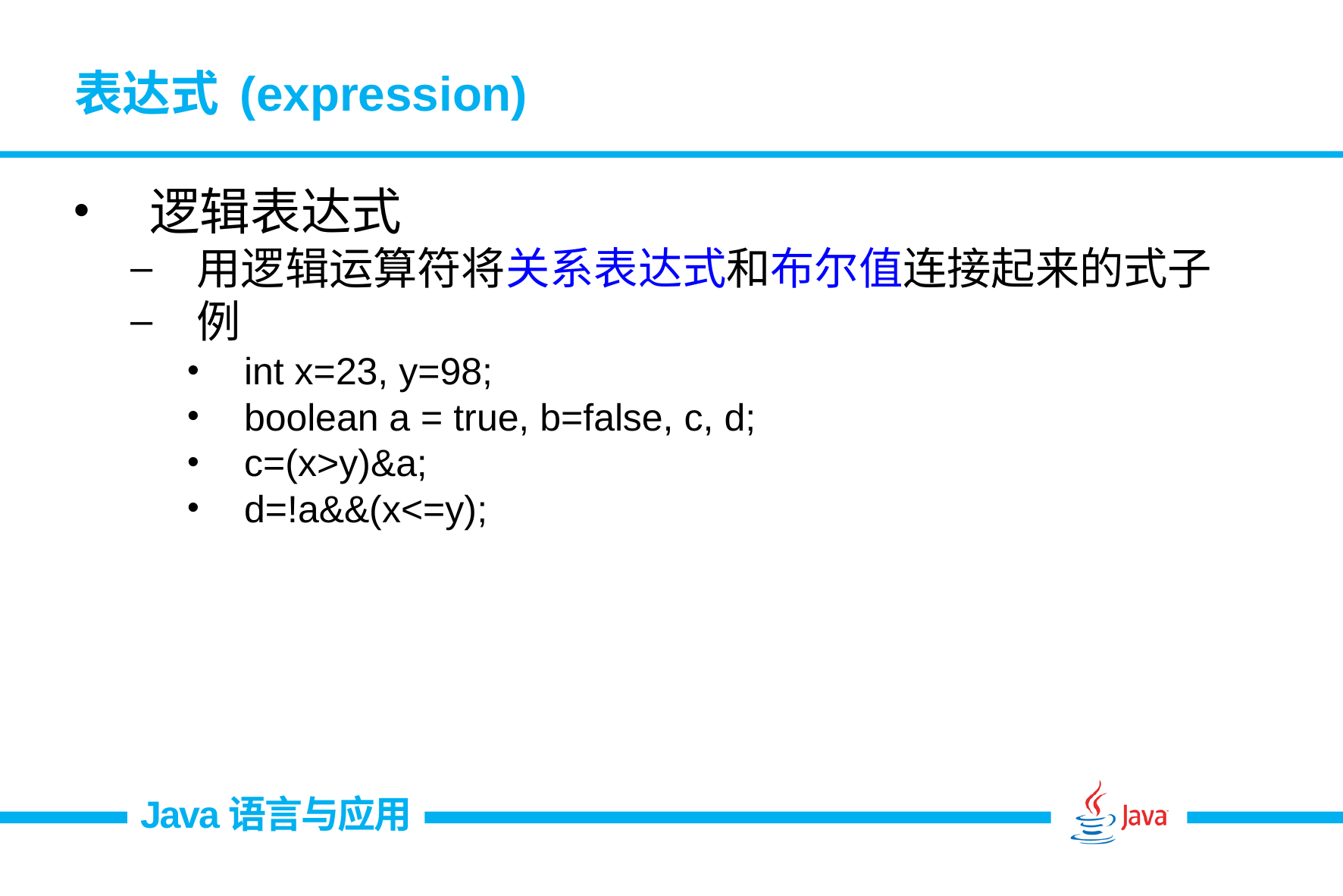

# 表达式 (expression)
逻辑表达式
用逻辑运算符将关系表达式和布尔值连接起来的式子
例
int x=23, y=98;
boolean a = true, b=false, c, d;
c=(x>y)&a;
d=!a&&(x<=y);